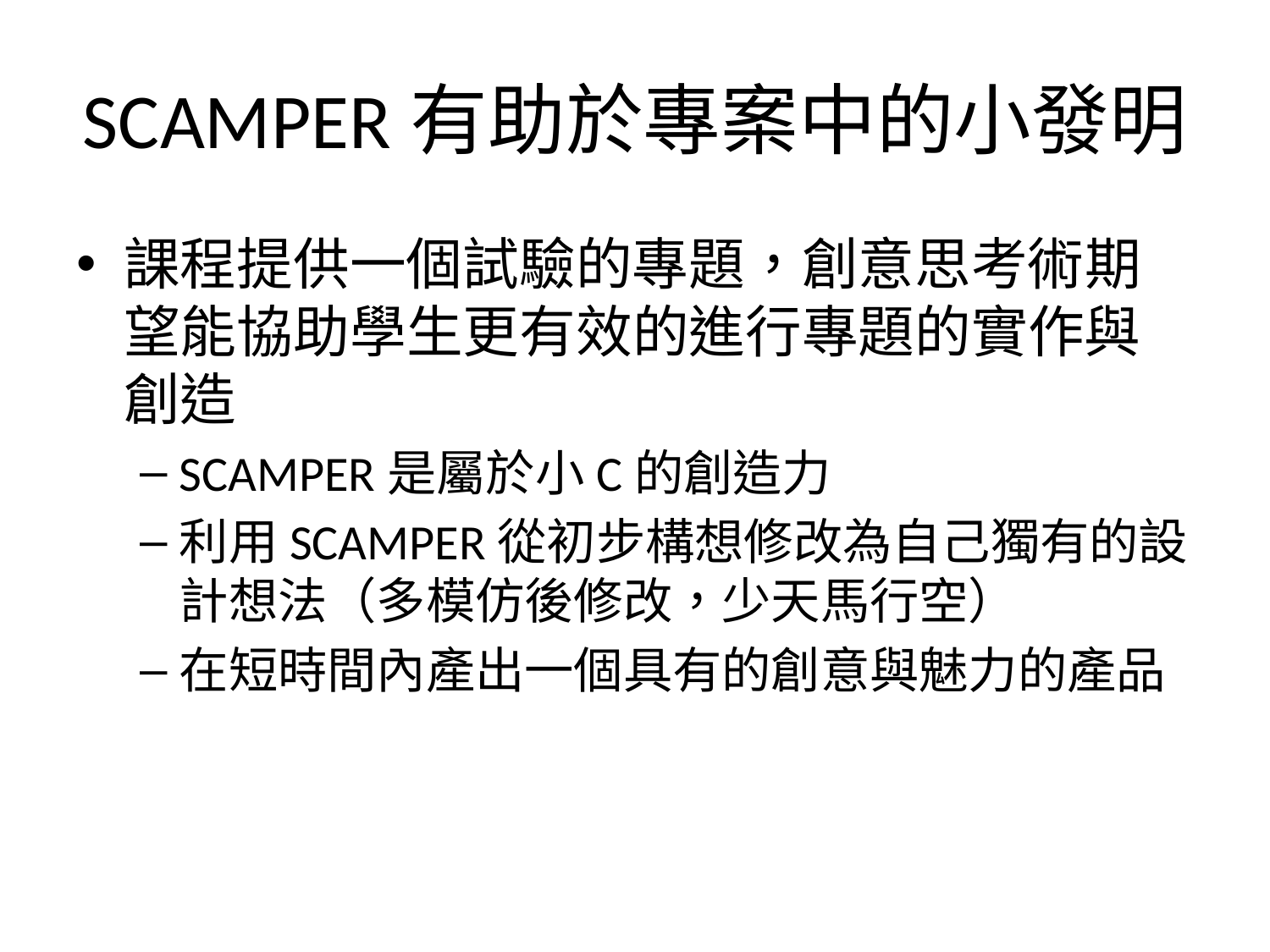

# SCAMPER有助於專案中的小發明
課程提供一個試驗的專題，創意思考術期望能協助學生更有效的進行專題的實作與創造
SCAMPER是屬於小C的創造力
利用SCAMPER從初步構想修改為自己獨有的設計想法（多模仿後修改，少天馬行空）
在短時間內產出一個具有的創意與魅力的產品